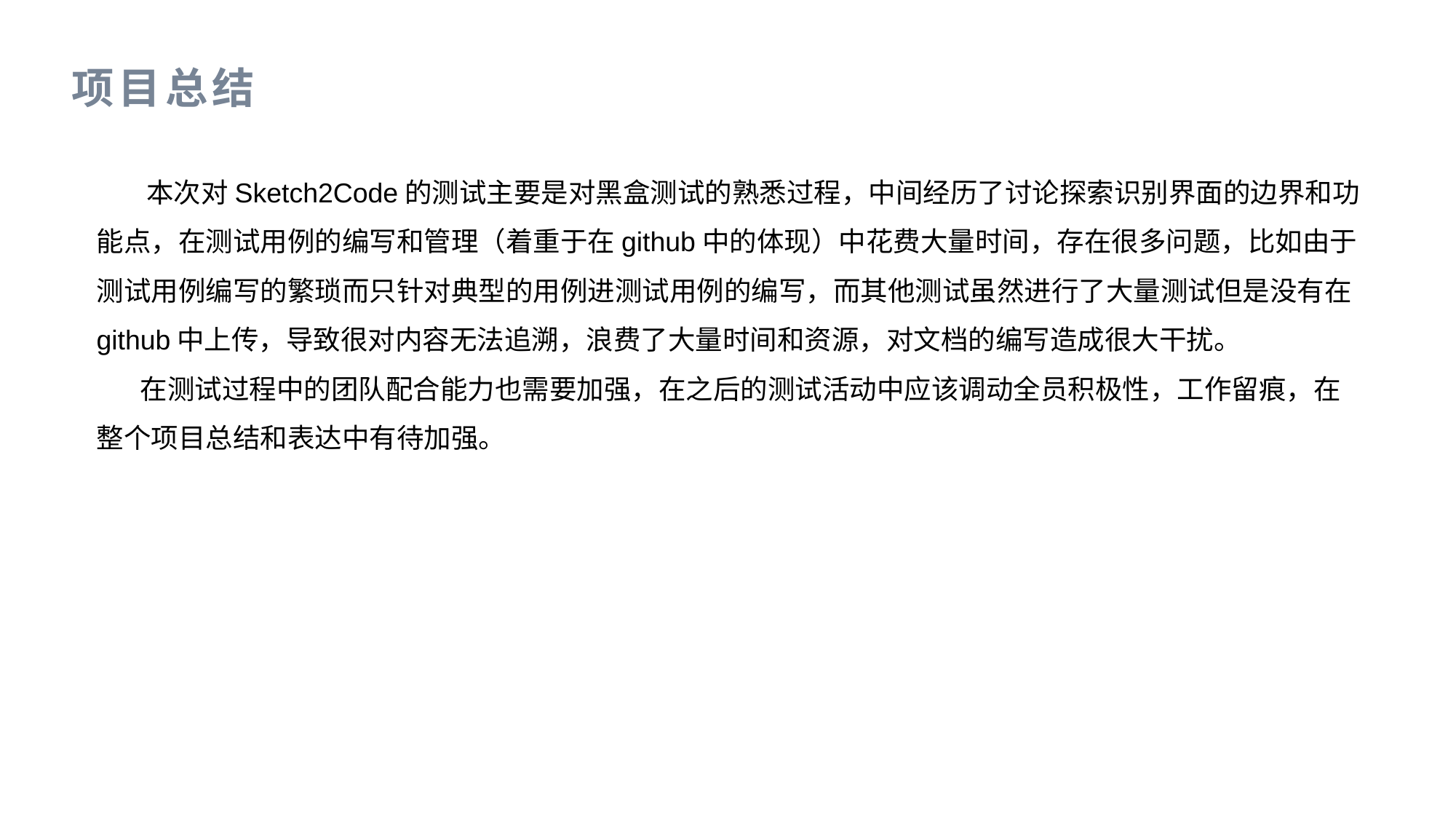

# 项目总结
       本次对Sketch2Code的测试主要是对黑盒测试的熟悉过程，中间经历了讨论探索识别界面的边界和功
能点，在测试用例的编写和管理（着重于在github中的体现）中花费大量时间，存在很多问题，比如由于
测试用例编写的繁琐而只针对典型的用例进测试用例的编写，而其他测试虽然进行了大量测试但是没有在
github中上传，导致很对内容无法追溯，浪费了大量时间和资源，对文档的编写造成很大干扰。
      在测试过程中的团队配合能力也需要加强，在之后的测试活动中应该调动全员积极性，工作留痕，在
整个项目总结和表达中有待加强。
31